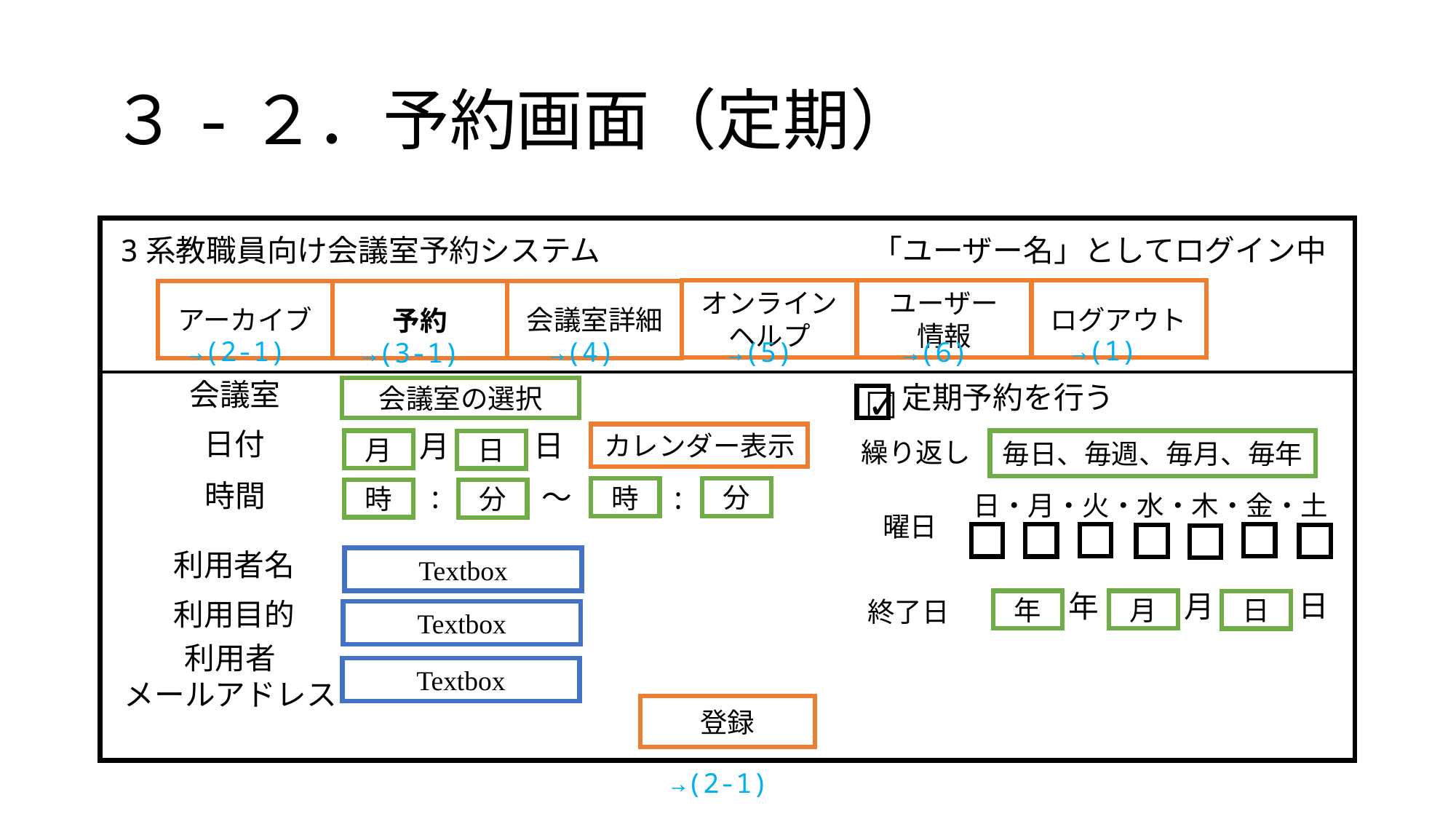

# ３-２．予約画面（定期）

3系教職員向け会議室予約システム
「ユーザー名」としてログイン中
ユーザー
情報
ログアウト
オンラインヘルプ
アーカイブ
会議室詳細
予約
→(1)
→(2-1)
→(4)
→(5)
→(6)
→(3-1)
会議室
定期予約を行う
会議室の選択
☑
日付
日
月
カレンダー表示
繰り返し
月
毎日、毎週、毎月、毎年
日
時間
:
～
:
分
時
時
分
日・月・火・水・木・金・土
曜日

利用者名
Textbox
日
年
月
終了日
利用目的
年
月
日
Textbox
利用者
メールアドレス
Textbox
登録
→(2-1)